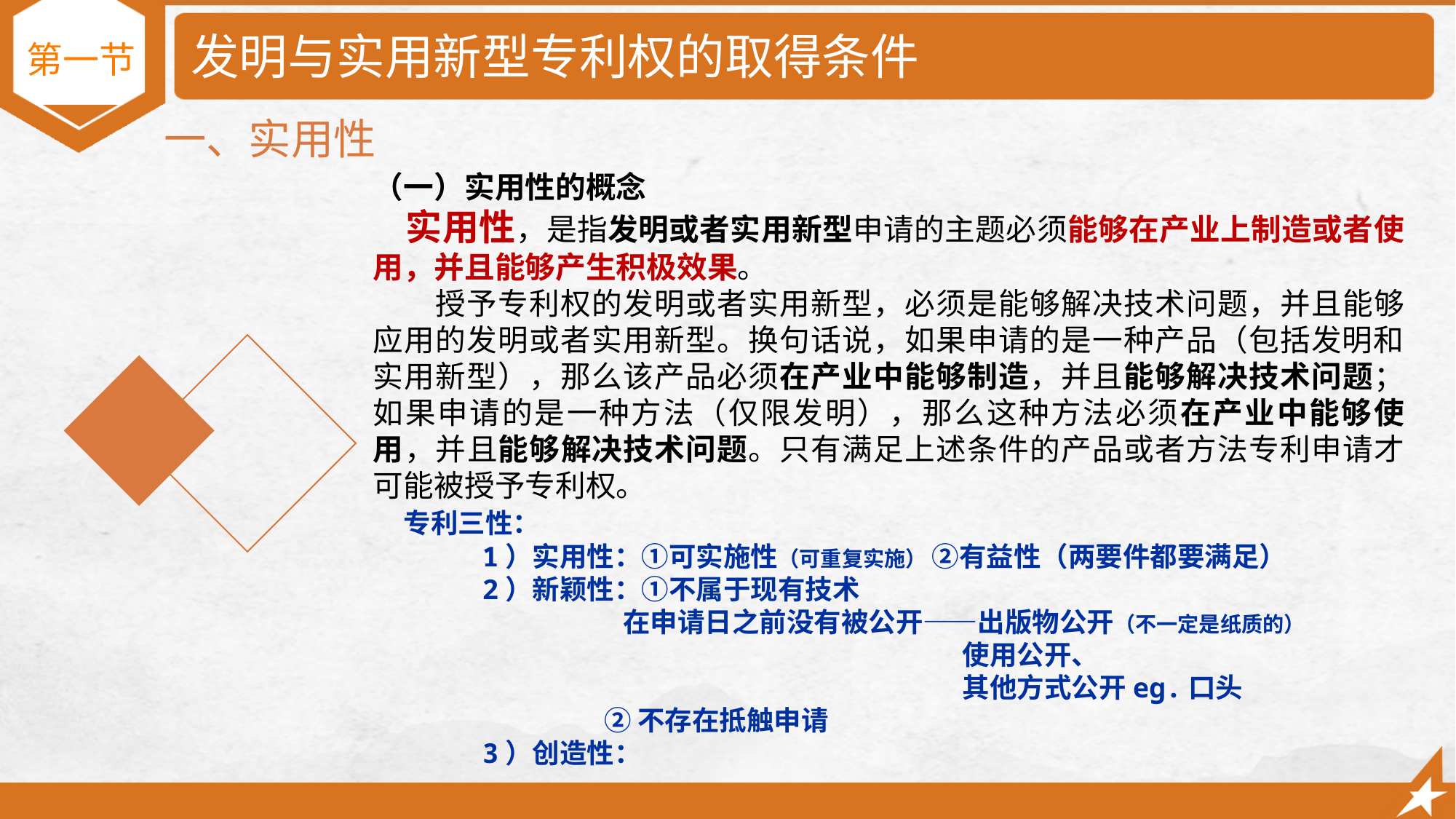

# 发明与实用新型专利权的取得条件
第一节
一、实用性
（一）实用性的概念
    实用性，是指发明或者实用新型申请的主题必须能够在产业上制造或者使用，并且能够产生积极效果。
　　授予专利权的发明或者实用新型，必须是能够解决技术问题，并且能够应用的发明或者实用新型。换句话说，如果申请的是一种产品（包括发明和实用新型），那么该产品必须在产业中能够制造，并且能够解决技术问题；如果申请的是一种方法（仅限发明），那么这种方法必须在产业中能够使用，并且能够解决技术问题。只有满足上述条件的产品或者方法专利申请才可能被授予专利权。
　专利三性：
	1）实用性：①可实施性（可重复实施） ②有益性（两要件都要满足）
	2）新颖性：①不属于现有技术
		    在申请日之前没有被公开——出版物公开（不一定是纸质的）
					      使用公开、
					      其他方式公开eg.口头
		  ②不存在抵触申请
	3）创造性：